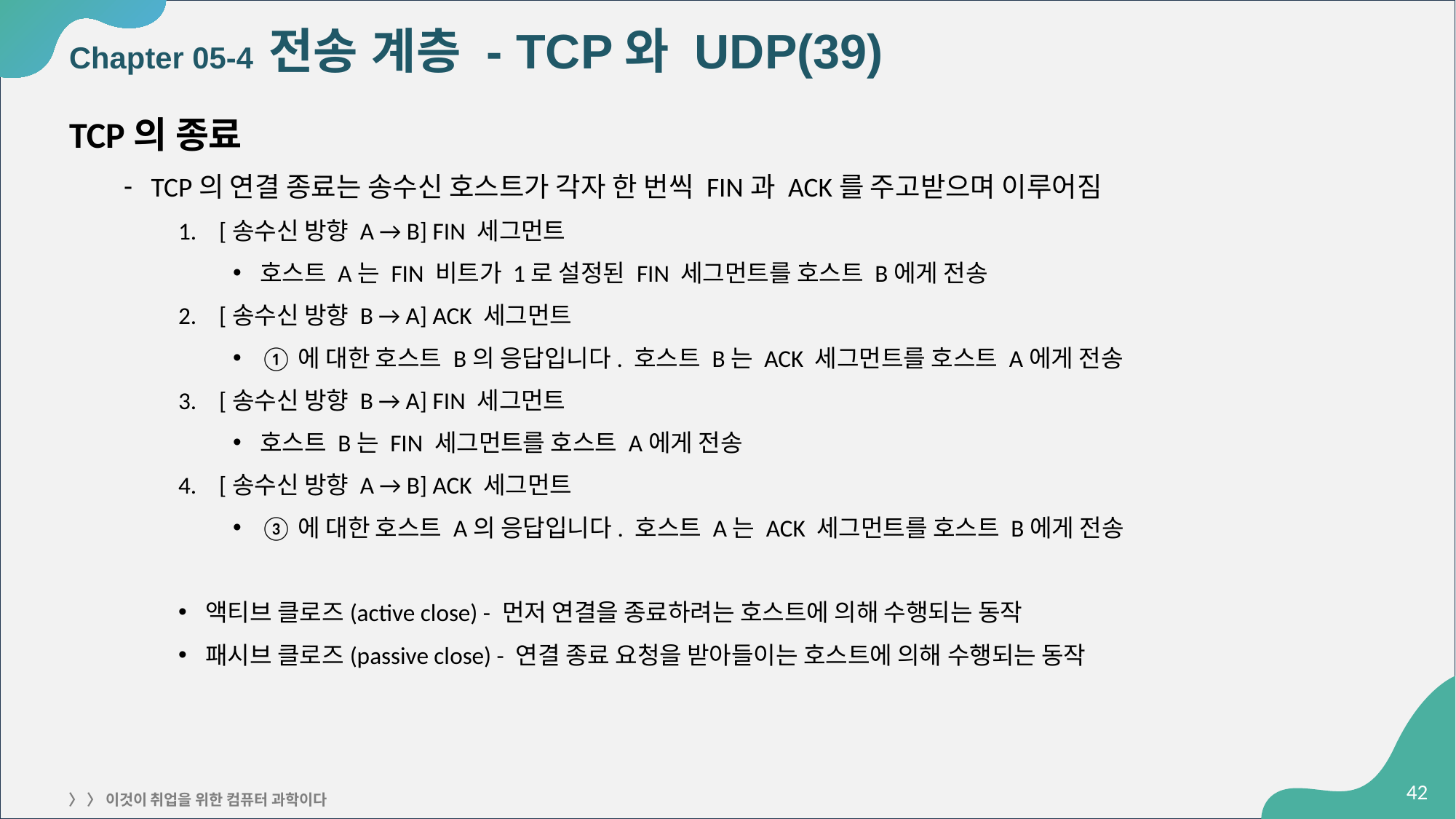

# Chapter 05-4 전송 계층 - TCP와 UDP(39)
TCP의 종료
TCP의 연결 종료는 송수신 호스트가 각자 한 번씩 FIN과 ACK를 주고받으며 이루어짐
[송수신 방향 A → B] FIN 세그먼트
호스트 A는 FIN 비트가 1로 설정된 FIN 세그먼트를 호스트 B에게 전송
[송수신 방향 B → A] ACK 세그먼트
①에 대한 호스트 B의 응답입니다. 호스트 B는 ACK 세그먼트를 호스트 A에게 전송
[송수신 방향 B → A] FIN 세그먼트
호스트 B는 FIN 세그먼트를 호스트 A에게 전송
[송수신 방향 A → B] ACK 세그먼트
③에 대한 호스트 A의 응답입니다. 호스트 A는 ACK 세그먼트를 호스트 B에게 전송

액티브 클로즈(active close) - 먼저 연결을 종료하려는 호스트에 의해 수행되는 동작
패시브 클로즈(passive close) - 연결 종료 요청을 받아들이는 호스트에 의해 수행되는 동작
42
〉 〉 이것이 취업을 위한 컴퓨터 과학이다